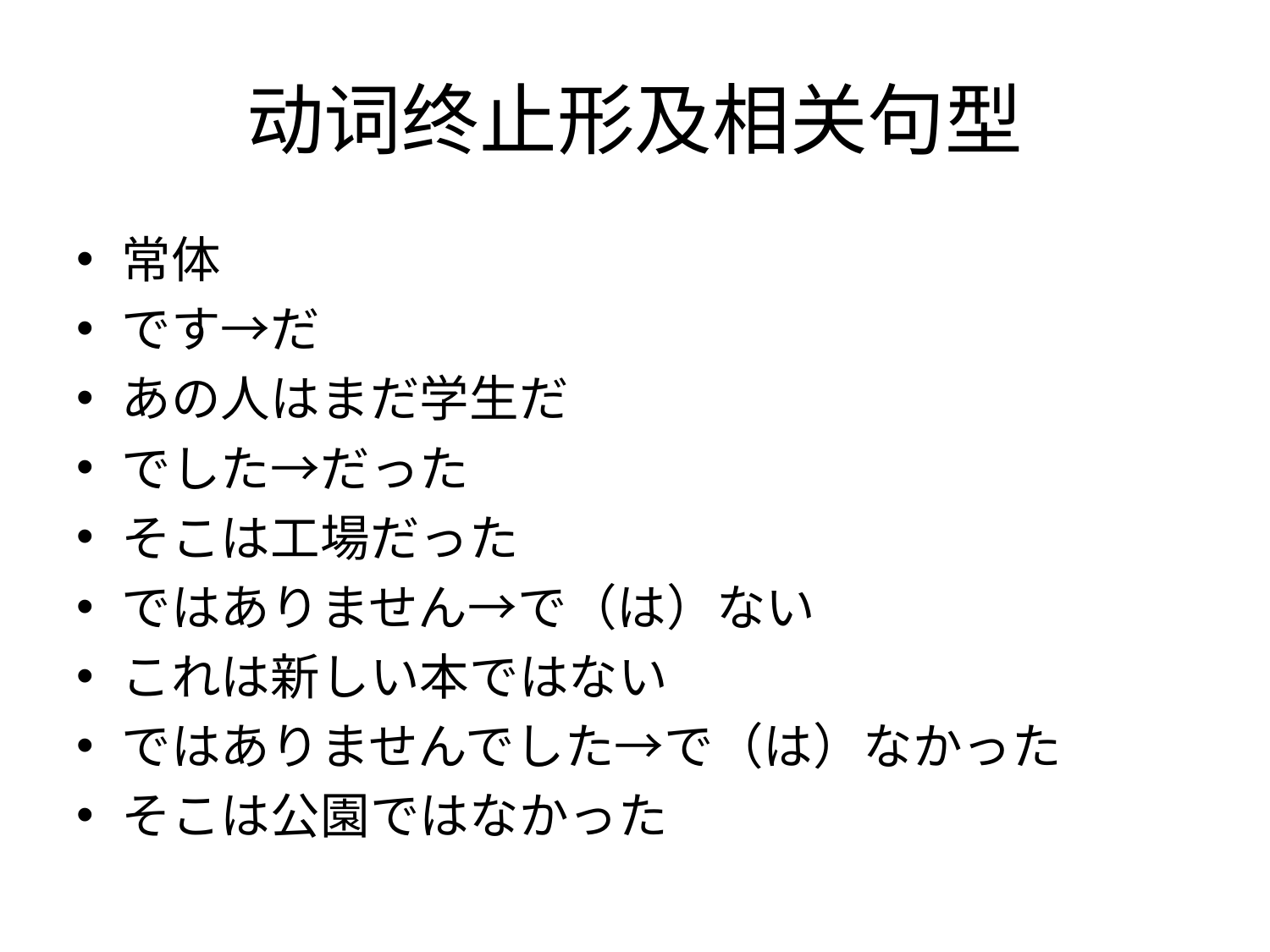

# 动词终止形及相关句型
常体
です→だ
あの人はまだ学生だ
でした→だった
そこは工場だった
ではありません→で（は）ない
これは新しい本ではない
ではありませんでした→で（は）なかった
そこは公園ではなかった